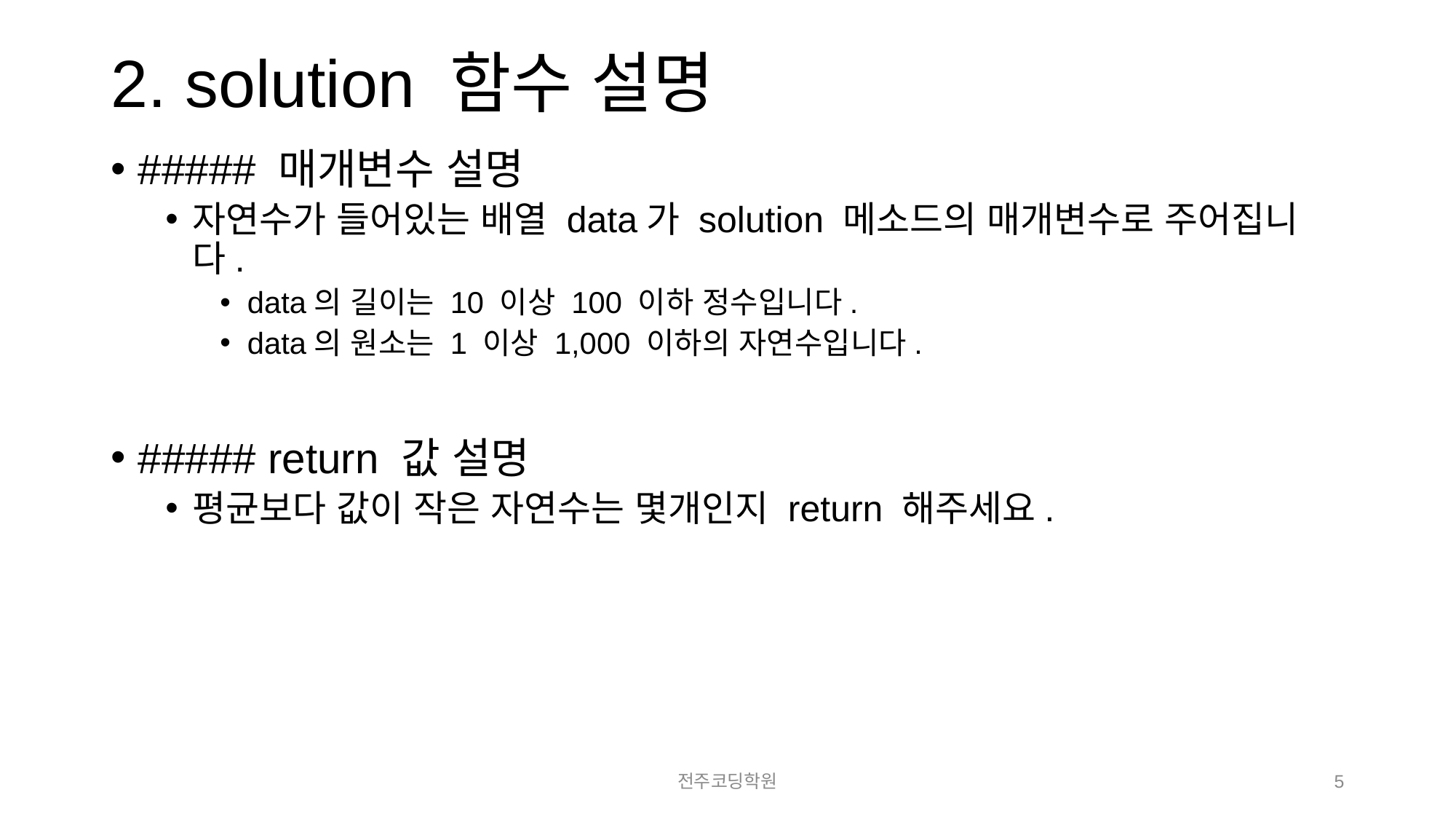

# 2. solution 함수 설명
##### 매개변수 설명
자연수가 들어있는 배열 data가 solution 메소드의 매개변수로 주어집니다.
data의 길이는 10 이상 100 이하 정수입니다.
data의 원소는 1 이상 1,000 이하의 자연수입니다.

##### return 값 설명
평균보다 값이 작은 자연수는 몇개인지 return 해주세요.
전주코딩학원
5